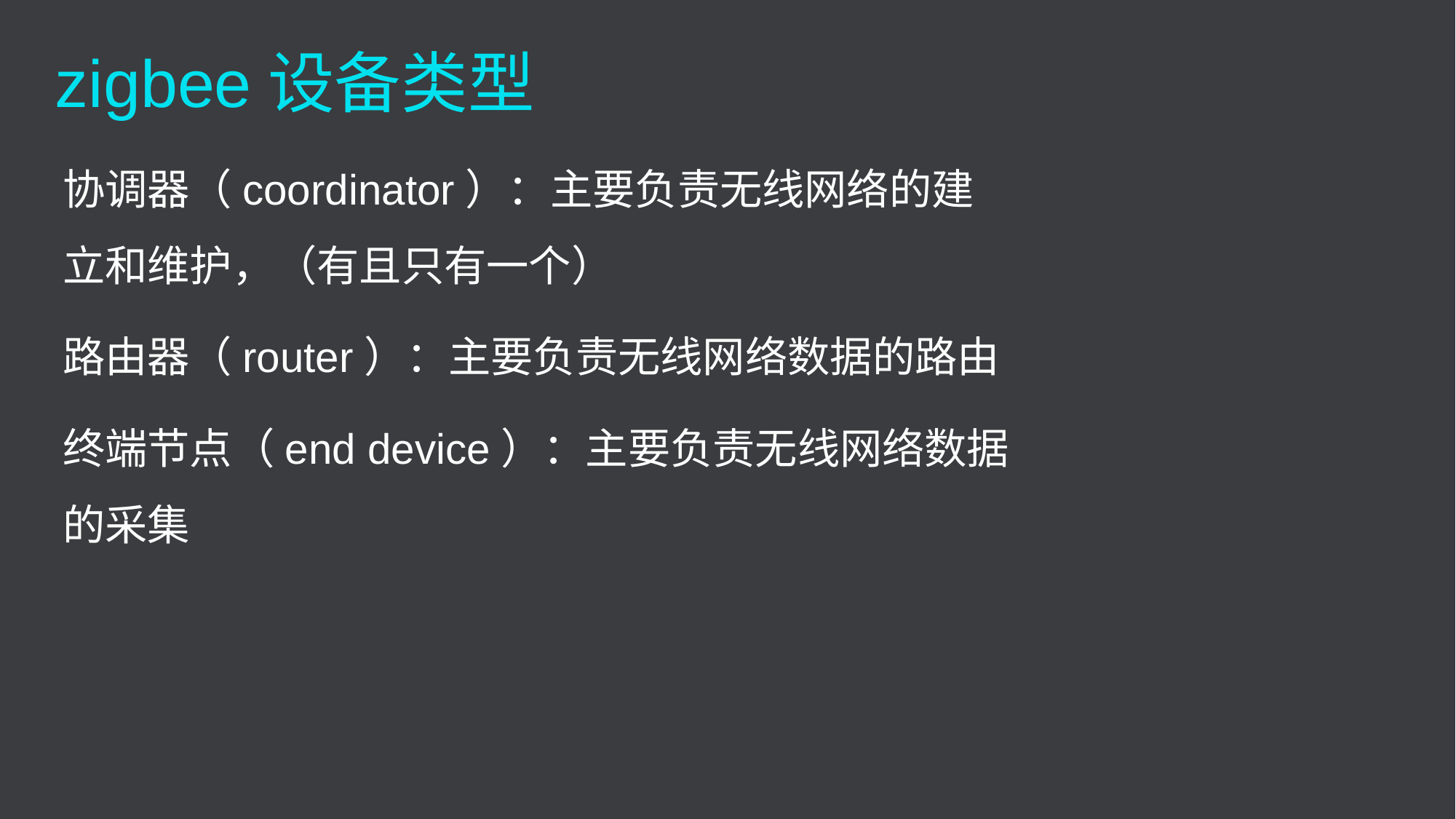

# zigbee设备类型
协调器（coordinator）：主要负责无线网络的建立和维护，（有且只有一个）
路由器（router）：主要负责无线网络数据的路由
终端节点（end device）：主要负责无线网络数据的采集